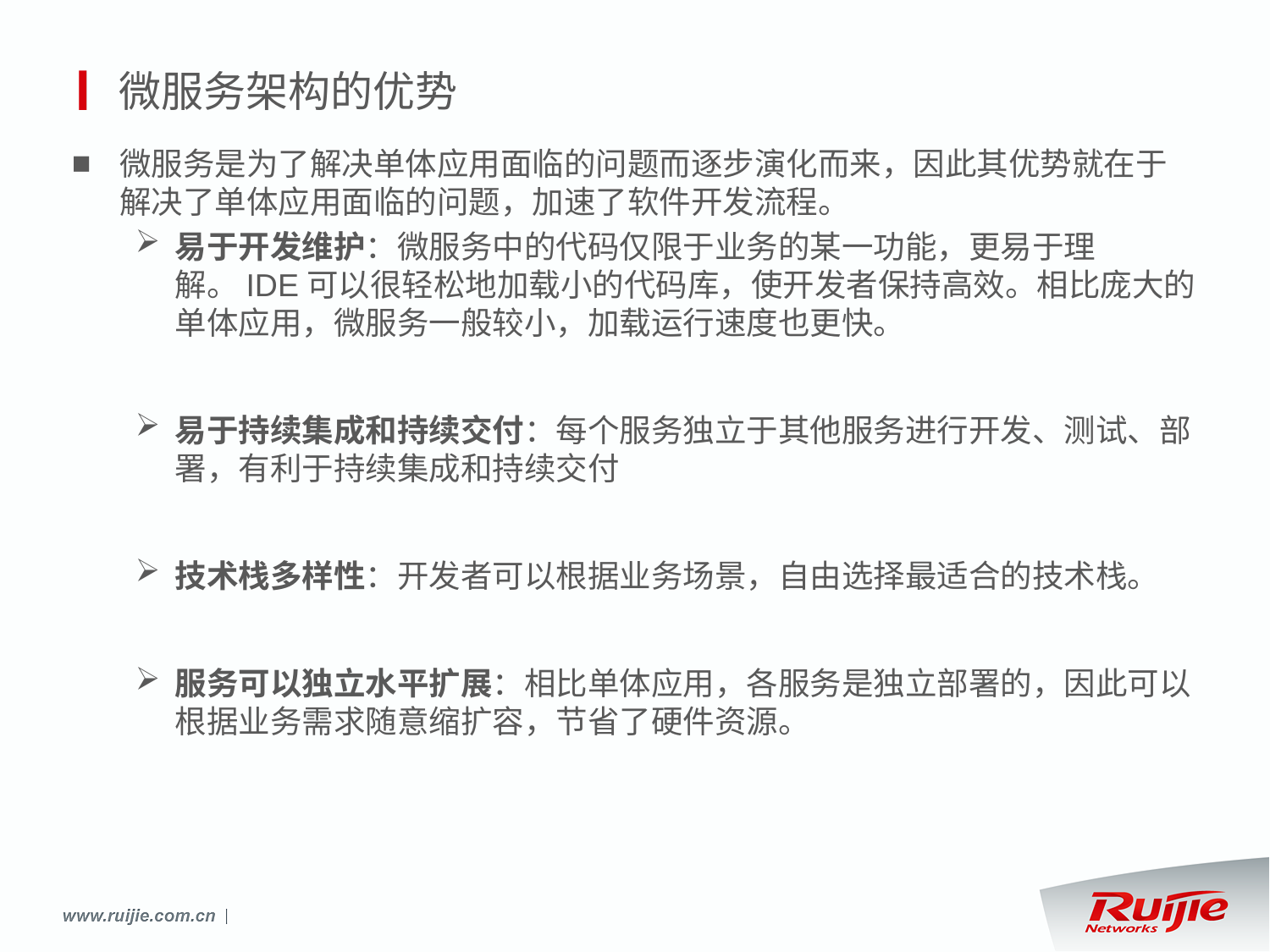

# 微服务架构的优势
微服务是为了解决单体应用面临的问题而逐步演化而来，因此其优势就在于解决了单体应用面临的问题，加速了软件开发流程。
易于开发维护：微服务中的代码仅限于业务的某一功能，更易于理解。IDE可以很轻松地加载小的代码库，使开发者保持高效。相比庞大的单体应用，微服务一般较小，加载运行速度也更快。

易于持续集成和持续交付：每个服务独立于其他服务进行开发、测试、部署，有利于持续集成和持续交付

技术栈多样性：开发者可以根据业务场景，自由选择最适合的技术栈。

服务可以独立水平扩展：相比单体应用，各服务是独立部署的，因此可以根据业务需求随意缩扩容，节省了硬件资源。